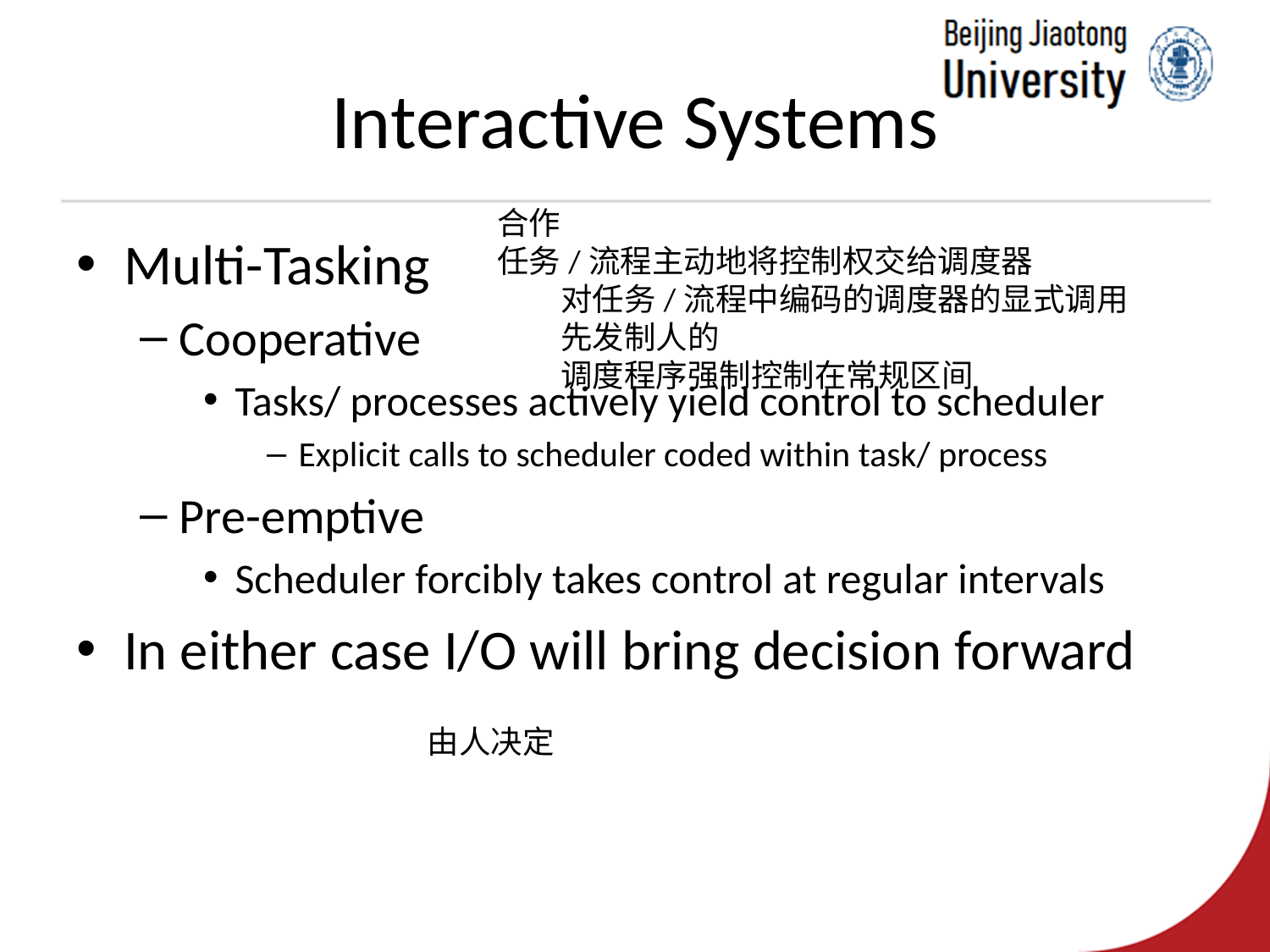

# Interactive Systems
合作
任务/流程主动地将控制权交给调度器
对任务/流程中编码的调度器的显式调用
先发制人的
调度程序强制控制在常规区间
Multi-Tasking
Cooperative
Tasks/ processes actively yield control to scheduler
Explicit calls to scheduler coded within task/ process
Pre-emptive
Scheduler forcibly takes control at regular intervals
In either case I/O will bring decision forward

由人决定